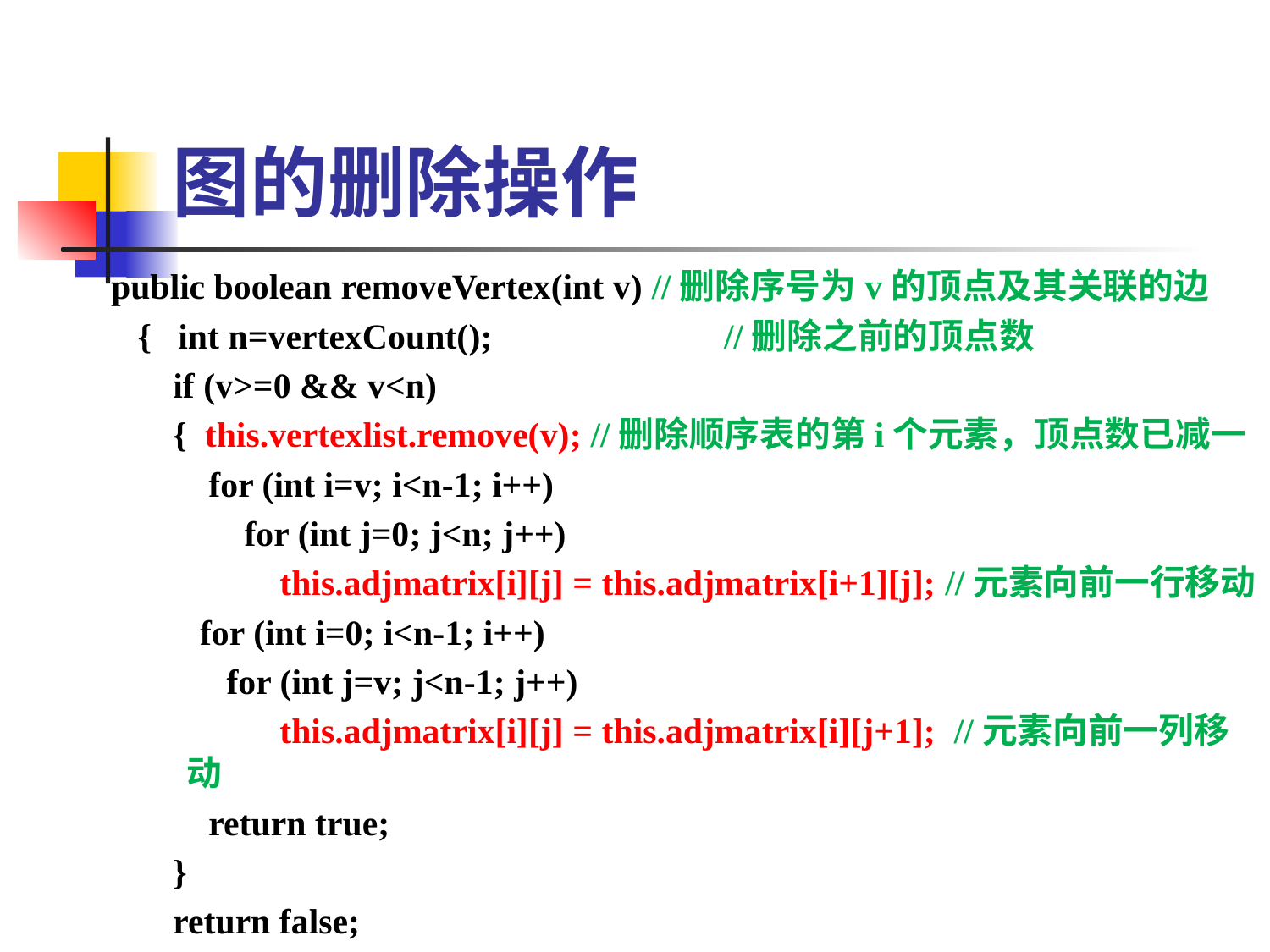

# 图的删除操作
 public boolean removeVertex(int v) //删除序号为v的顶点及其关联的边
    {   int n=vertexCount();                          //删除之前的顶点数
        if (v>=0 && v<n)
        {  this.vertexlist.remove(v); //删除顺序表的第i个元素，顶点数已减一
            for (int i=v; i<n-1; i++)
                for (int j=0; j<n; j++)
                    this.adjmatrix[i][j] = this.adjmatrix[i+1][j]; //元素向前一行移动
           for (int i=0; i<n-1; i++)
              for (int j=v; j<n-1; j++)
                    this.adjmatrix[i][j] = this.adjmatrix[i][j+1];  //元素向前一列移动
            return true;
        }
        return false;
    }
32